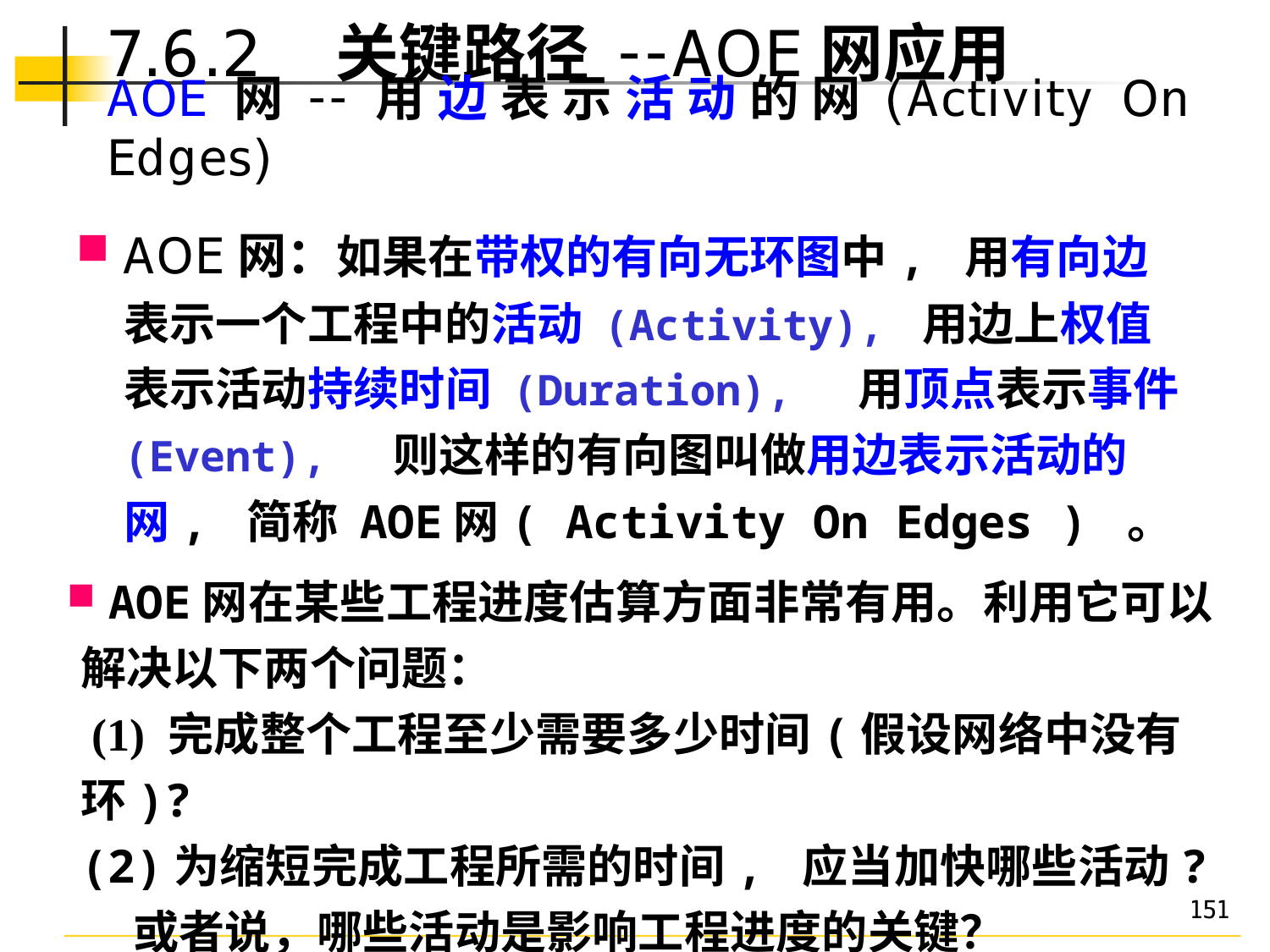

# 7.6.2   关键路径 --AOE网应用
AOE网--用边表示活动的网(Activity On Edges)
AOE网：如果在带权的有向无环图中, 用有向边表示一个工程中的活动 (Activity), 用边上权值表示活动持续时间 (Duration),  用顶点表示事件 (Event),  则这样的有向图叫做用边表示活动的网, 简称 AOE网( Activity On Edges ) 。
 AOE网在某些工程进度估算方面非常有用。利用它可以解决以下两个问题：
 (1) 完成整个工程至少需要多少时间(假设网络中没有环)?
(2)为缩短完成工程所需的时间, 应当加快哪些活动?
    或者说，哪些活动是影响工程进度的关键？
151